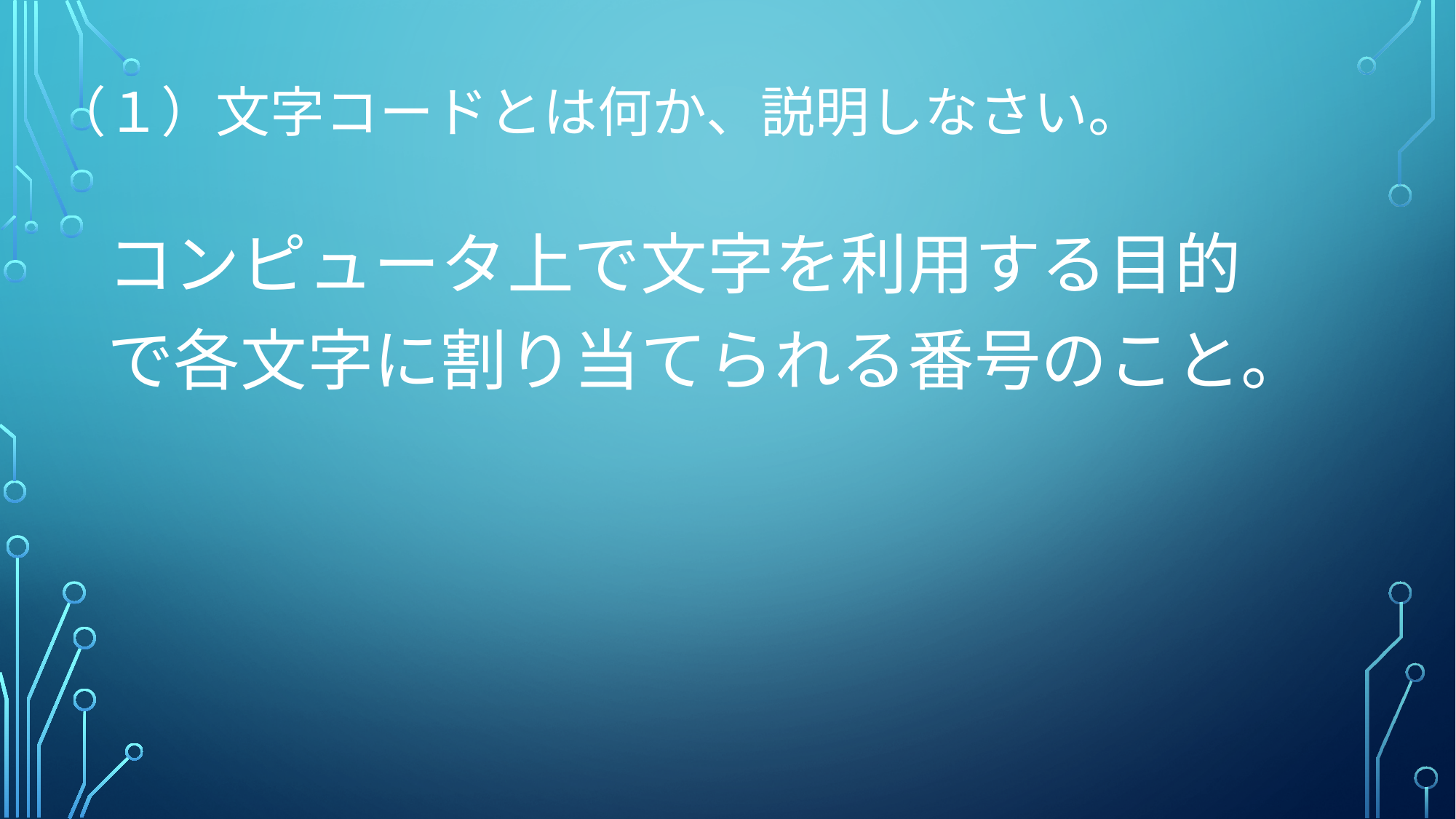

# （１）文字コードとは何か、説明しなさい。
コンピュータ上で文字を利用する目的で各文字に割り当てられる番号のこと。